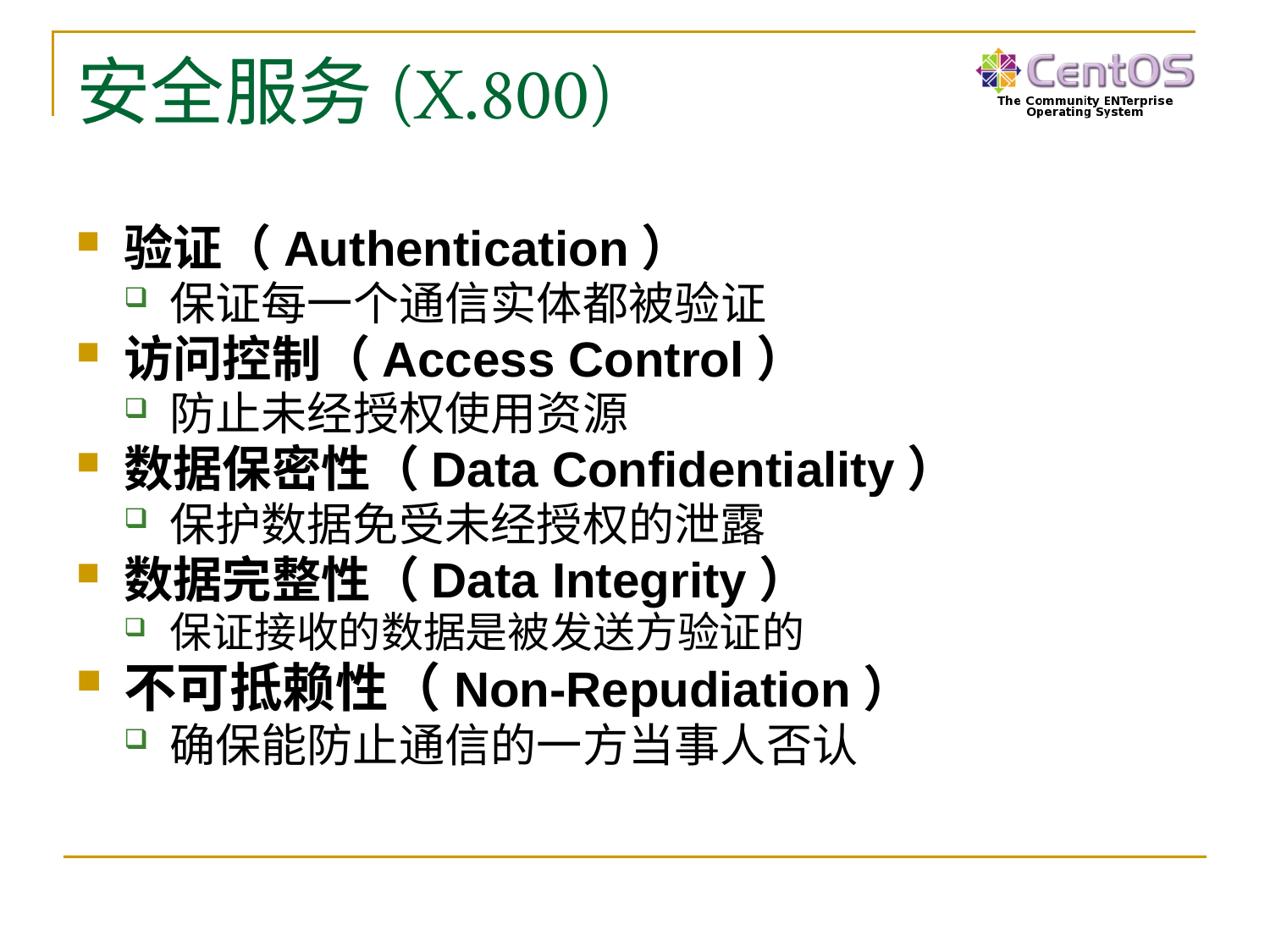

# 安全服务(X.800)
验证（Authentication）
保证每一个通信实体都被验证
访问控制（Access Control）
防止未经授权使用资源
数据保密性（Data Confidentiality）
保护数据免受未经授权的泄露
数据完整性（Data Integrity）
保证接收的数据是被发送方验证的
不可抵赖性（Non-Repudiation）
确保能防止通信的一方当事人否认